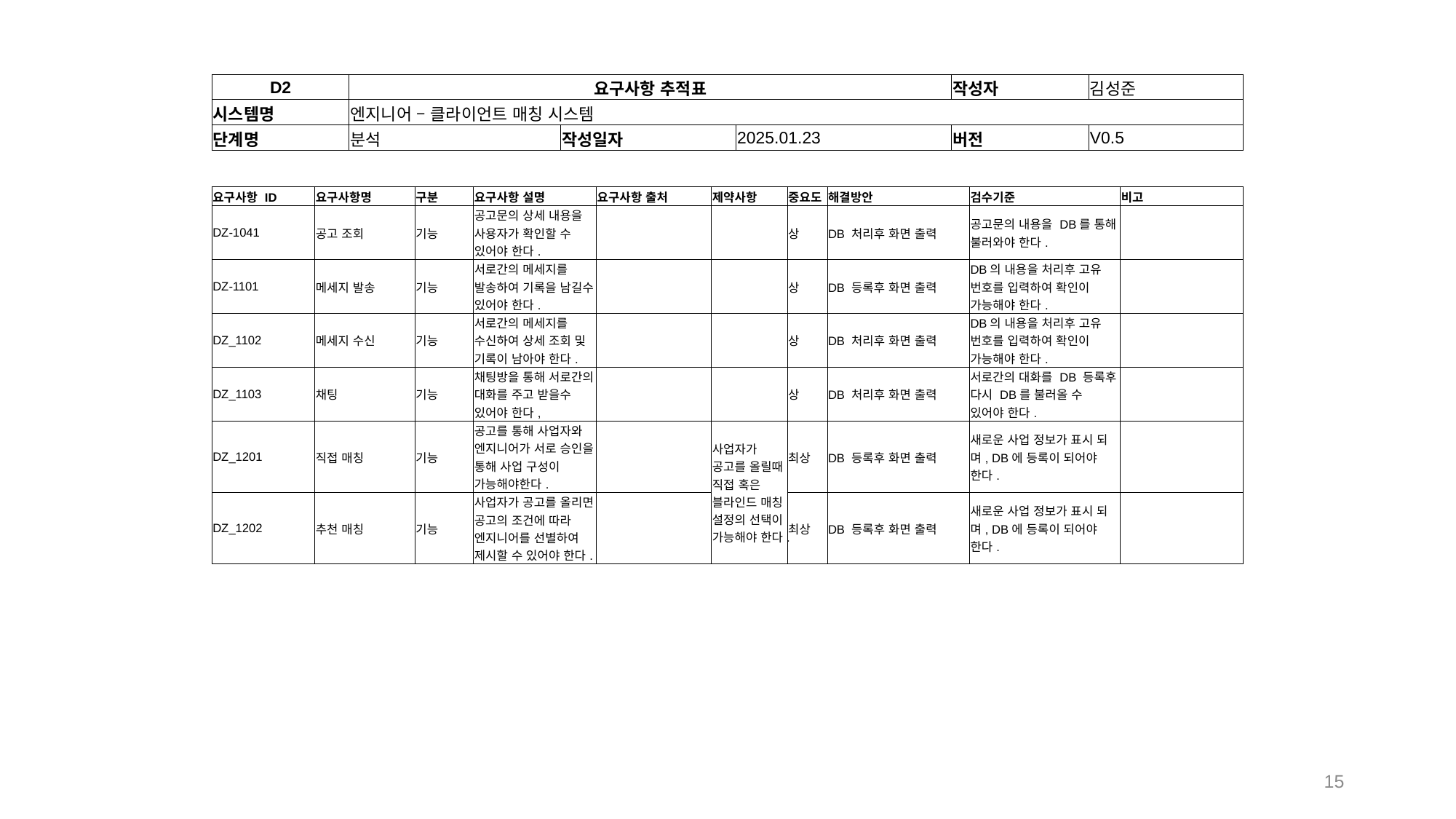

| D2 | 요구사항 추적표 |  |  | 작성자 | 김성준 |
| --- | --- | --- | --- | --- | --- |
| 시스템명 | 엔지니어 – 클라이언트 매칭 시스템 |  |  |  |  |
| 단계명 | 분석 | 작성일자 | 2025.01.23 | 버전 | V0.5 |
| 요구사항 ID | 요구사항명 | 구분 | 요구사항 설명 | 요구사항 출처 | 제약사항 | 중요도 | 해결방안 | 검수기준 | 비고 |
| --- | --- | --- | --- | --- | --- | --- | --- | --- | --- |
| DZ-1041 | 공고 조회 | 기능 | 공고문의 상세 내용을 사용자가 확인할 수 있어야 한다. |  |  | 상 | DB 처리후 화면 출력 | 공고문의 내용을 DB를 통해 불러와야 한다. |  |
| DZ-1101 | 메세지 발송 | 기능 | 서로간의 메세지를 발송하여 기록을 남길수 있어야 한다. |  |  | 상 | DB 등록후 화면 출력 | DB의 내용을 처리후 고유 번호를 입력하여 확인이 가능해야 한다. |  |
| DZ\_1102 | 메세지 수신 | 기능 | 서로간의 메세지를 수신하여 상세 조회 및 기록이 남아야 한다. |  |  | 상 | DB 처리후 화면 출력 | DB의 내용을 처리후 고유 번호를 입력하여 확인이 가능해야 한다. |  |
| DZ\_1103 | 채팅 | 기능 | 채팅방을 통해 서로간의 대화를 주고 받을수 있어야 한다, |  |  | 상 | DB 처리후 화면 출력 | 서로간의 대화를 DB 등록후 다시 DB를 불러올 수 있어야 한다. |  |
| DZ\_1201 | 직접 매칭 | 기능 | 공고를 통해 사업자와 엔지니어가 서로 승인을 통해 사업 구성이 가능해야한다. |  | 사업자가 공고를 올릴때 직접 혹은 블라인드 매칭 설정의 선택이 가능해야 한다. | 최상 | DB 등록후 화면 출력 | 새로운 사업 정보가 표시 되며, DB에 등록이 되어야 한다. |  |
| DZ\_1202 | 추천 매칭 | 기능 | 사업자가 공고를 올리면 공고의 조건에 따라 엔지니어를 선별하여 제시할 수 있어야 한다. |  |  | 최상 | DB 등록후 화면 출력 | 새로운 사업 정보가 표시 되며, DB에 등록이 되어야 한다. |  |
15